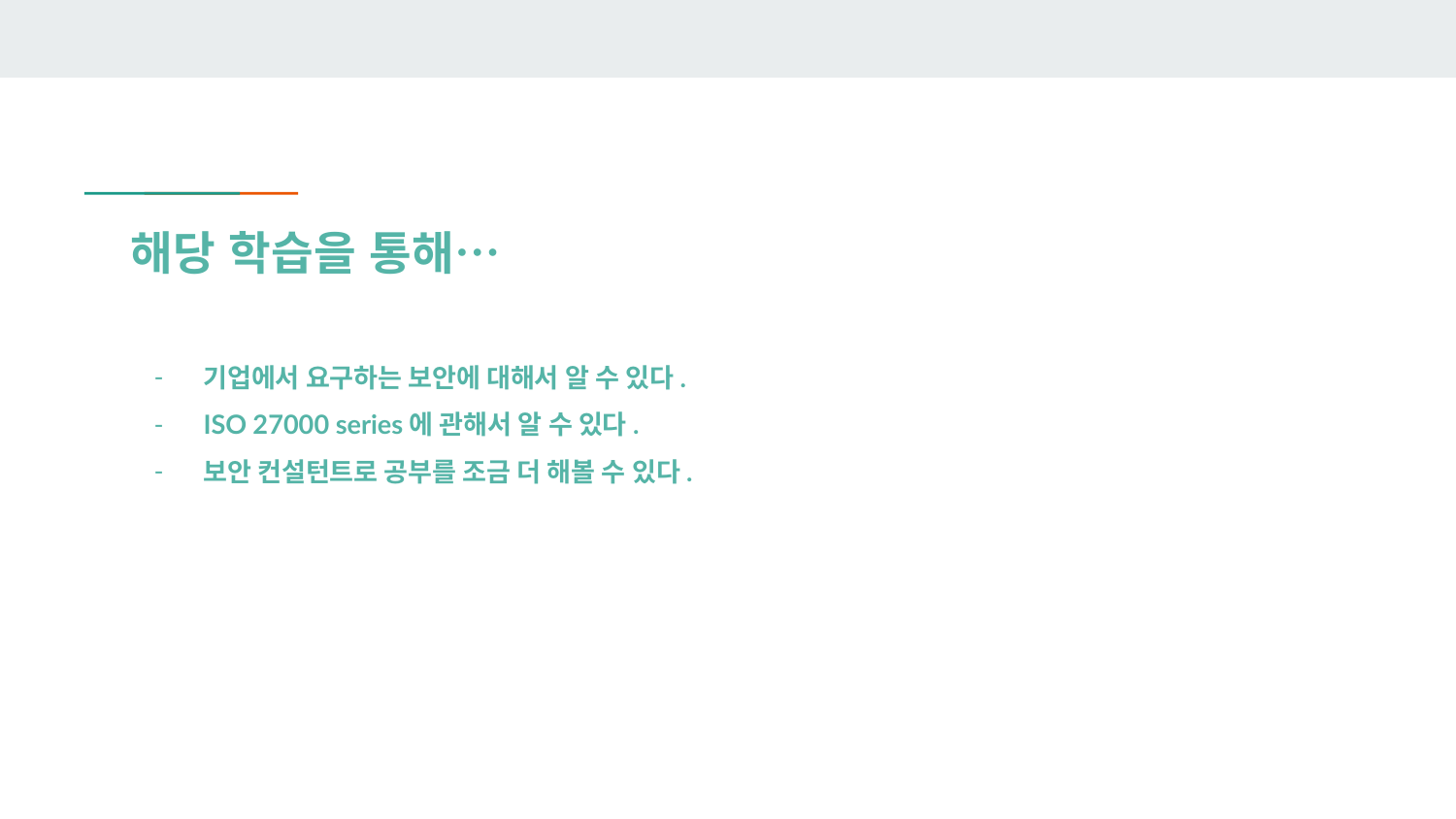

# 해당 학습을 통해…
기업에서 요구하는 보안에 대해서 알 수 있다.
ISO 27000 series에 관해서 알 수 있다.
보안 컨설턴트로 공부를 조금 더 해볼 수 있다.